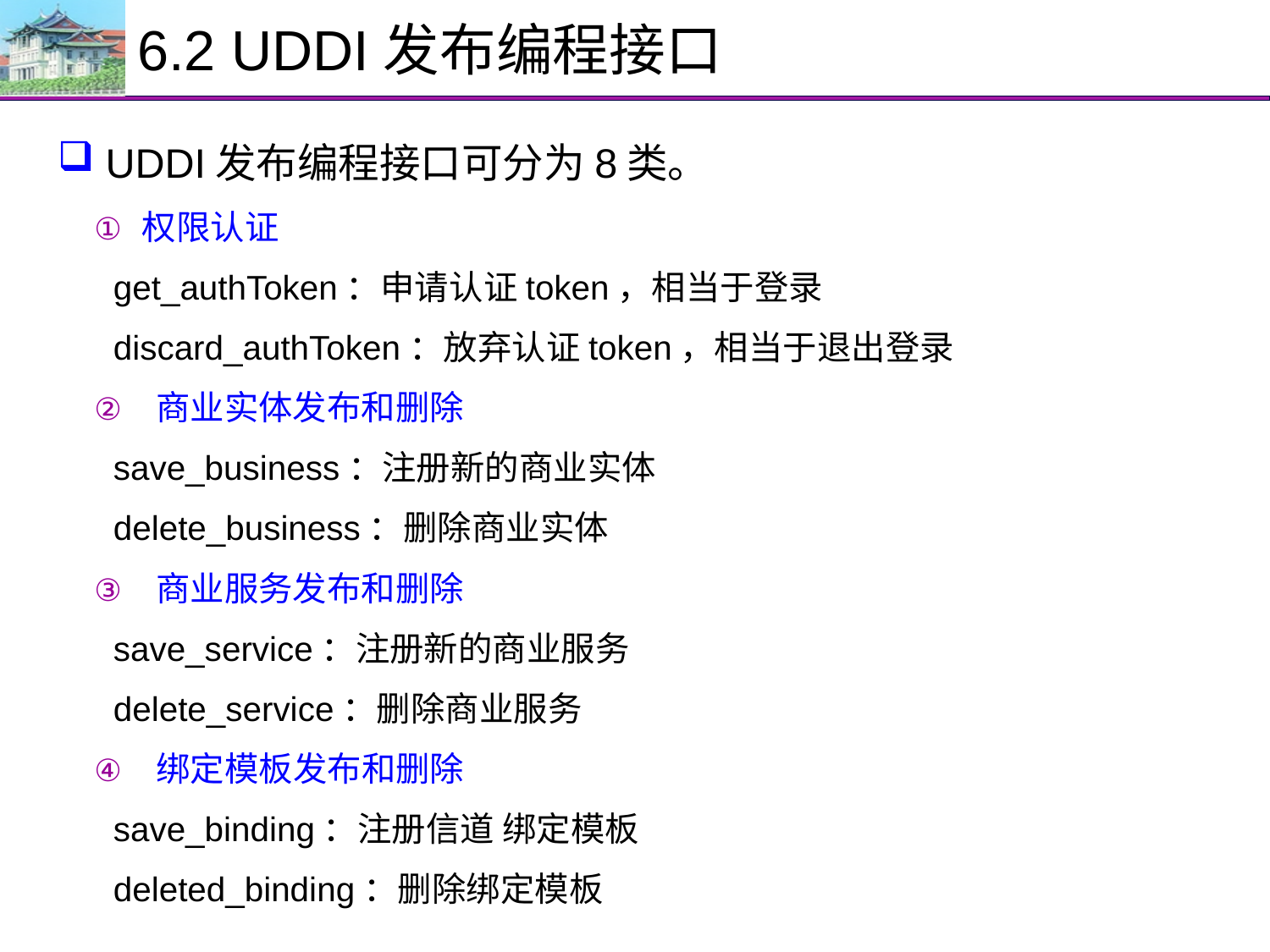

# 6.2 UDDI发布编程接口
UDDI发布编程接口可分为8类。
权限认证
  get_authToken：申请认证token，相当于登录
  discard_authToken：放弃认证token，相当于退出登录
商业实体发布和删除
  save_business：注册新的商业实体
  delete_business：删除商业实体
商业服务发布和删除
  save_service：注册新的商业服务
  delete_service：删除商业服务
绑定模板发布和删除
  save_binding：注册信道 绑定模板
  deleted_binding：删除绑定模板